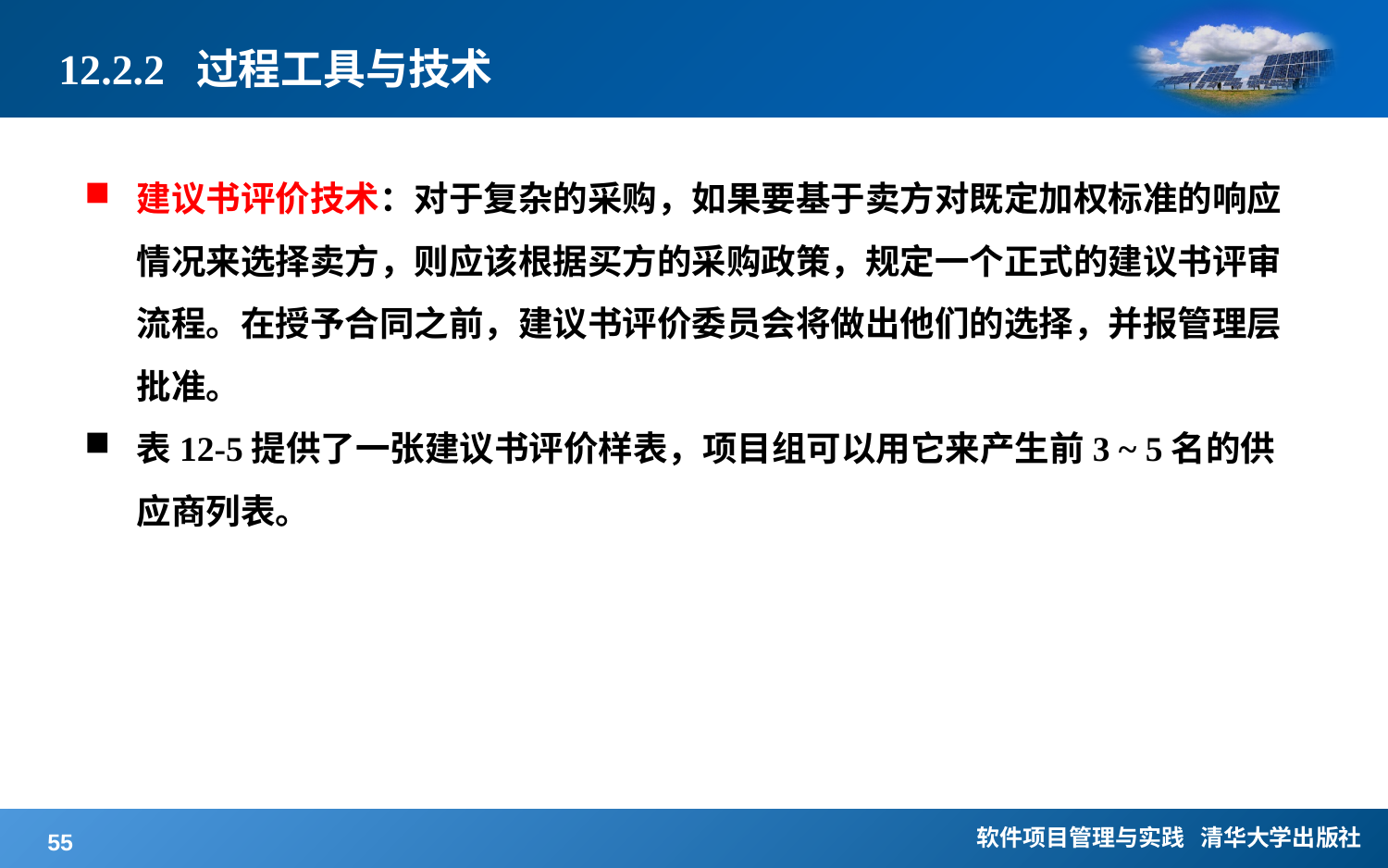

# 12.2.2  过程工具与技术
建议书评价技术：对于复杂的采购，如果要基于卖方对既定加权标准的响应情况来选择卖方，则应该根据买方的采购政策，规定一个正式的建议书评审流程。在授予合同之前，建议书评价委员会将做出他们的选择，并报管理层批准。
表12-5提供了一张建议书评价样表，项目组可以用它来产生前3 ~ 5名的供应商列表。